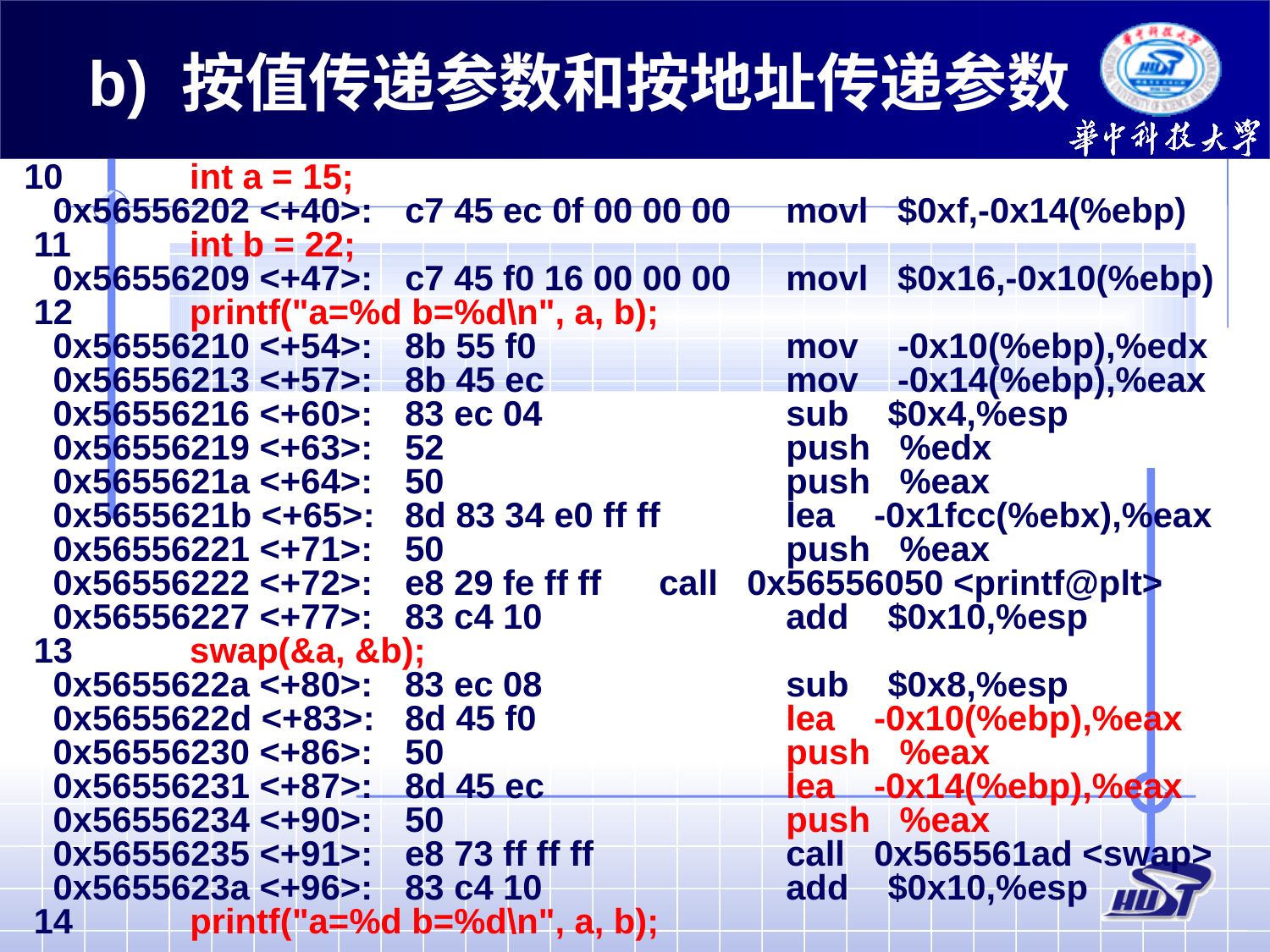

b) 按值传递参数和按地址传递参数
10	    int a = 15;
   0x56556202 <+40>:	c7 45 ec 0f 00 00 00	movl   $0xf,-0x14(%ebp)
 11	    int b = 22;
   0x56556209 <+47>:	c7 45 f0 16 00 00 00	movl   $0x16,-0x10(%ebp)
 12	    printf("a=%d b=%d\n", a, b);
   0x56556210 <+54>:	8b 55 f0		mov    -0x10(%ebp),%edx
   0x56556213 <+57>:	8b 45 ec		mov    -0x14(%ebp),%eax
   0x56556216 <+60>:	83 ec 04		sub    $0x4,%esp
   0x56556219 <+63>:	52			push   %edx
   0x5655621a <+64>:	50			push   %eax
   0x5655621b <+65>:	8d 83 34 e0 ff ff	lea    -0x1fcc(%ebx),%eax
   0x56556221 <+71>:	50			push   %eax
   0x56556222 <+72>:	e8 29 fe ff ff	call   0x56556050 <printf@plt>
   0x56556227 <+77>:	83 c4 10		add    $0x10,%esp
 13	    swap(&a, &b);
   0x5655622a <+80>:	83 ec 08		sub    $0x8,%esp
   0x5655622d <+83>:	8d 45 f0		lea    -0x10(%ebp),%eax
   0x56556230 <+86>:	50			push   %eax
   0x56556231 <+87>:	8d 45 ec		lea    -0x14(%ebp),%eax
   0x56556234 <+90>:	50			push   %eax
   0x56556235 <+91>:	e8 73 ff ff ff		call   0x565561ad <swap>
   0x5655623a <+96>:	83 c4 10		add    $0x10,%esp
 14	    printf("a=%d b=%d\n", a, b);